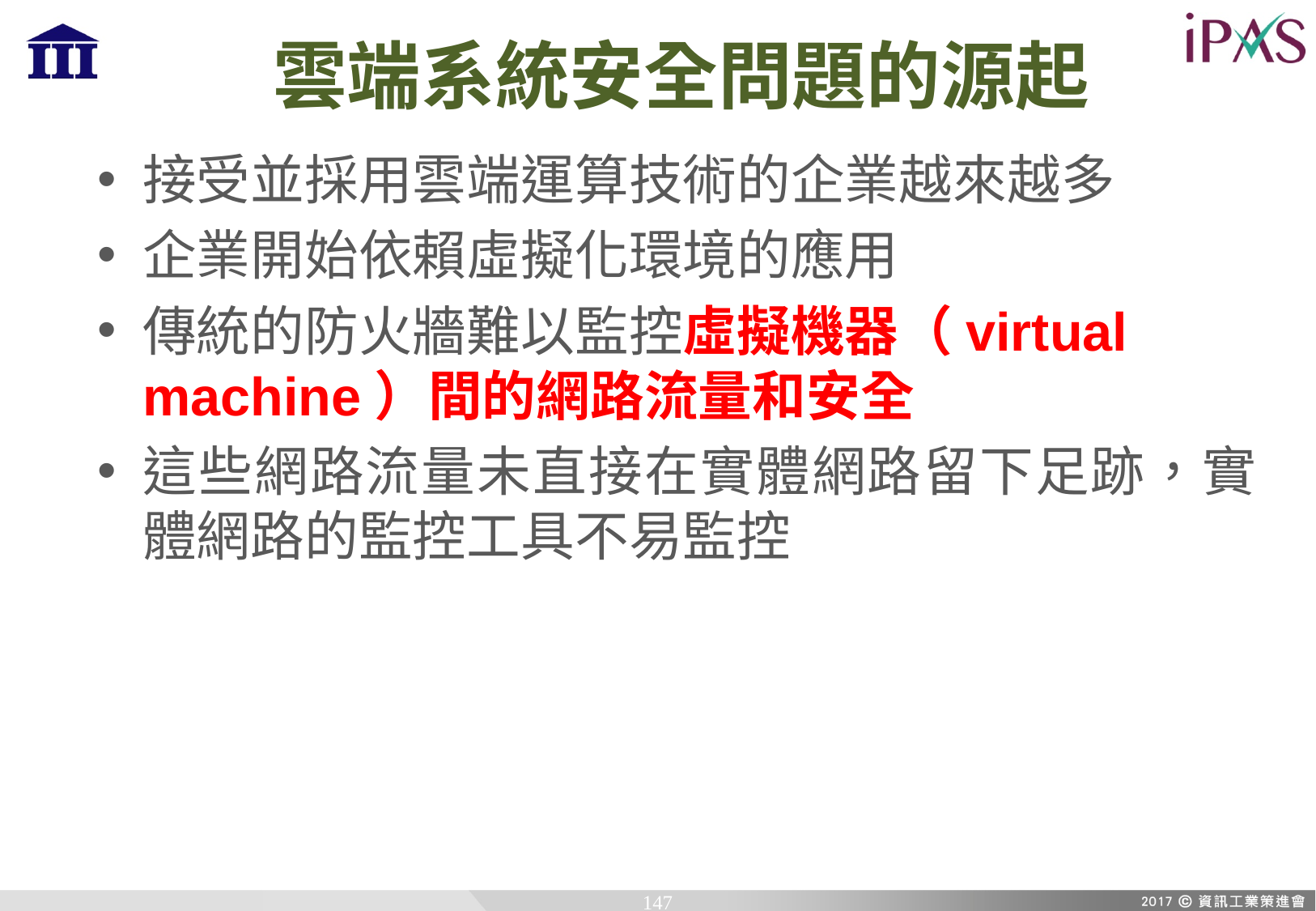

# 雲端系統安全問題的源起
接受並採用雲端運算技術的企業越來越多
企業開始依賴虛擬化環境的應用
傳統的防火牆難以監控虛擬機器（virtual machine）間的網路流量和安全
這些網路流量未直接在實體網路留下足跡，實體網路的監控工具不易監控

147